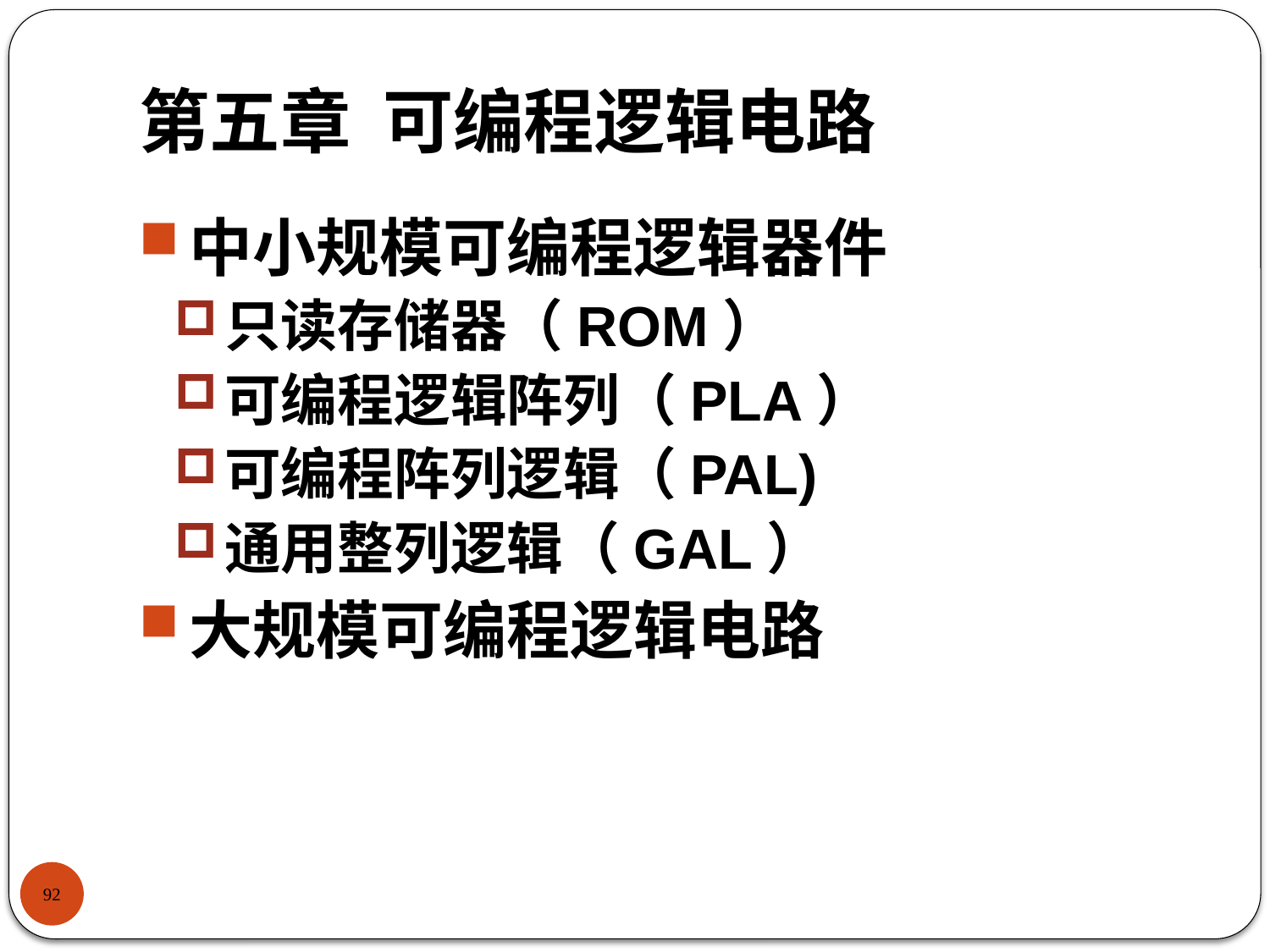

# 第五章  可编程逻辑电路
中小规模可编程逻辑器件
只读存储器（ROM）
可编程逻辑阵列（PLA）
可编程阵列逻辑（PAL)
通用整列逻辑（GAL）
大规模可编程逻辑电路
92